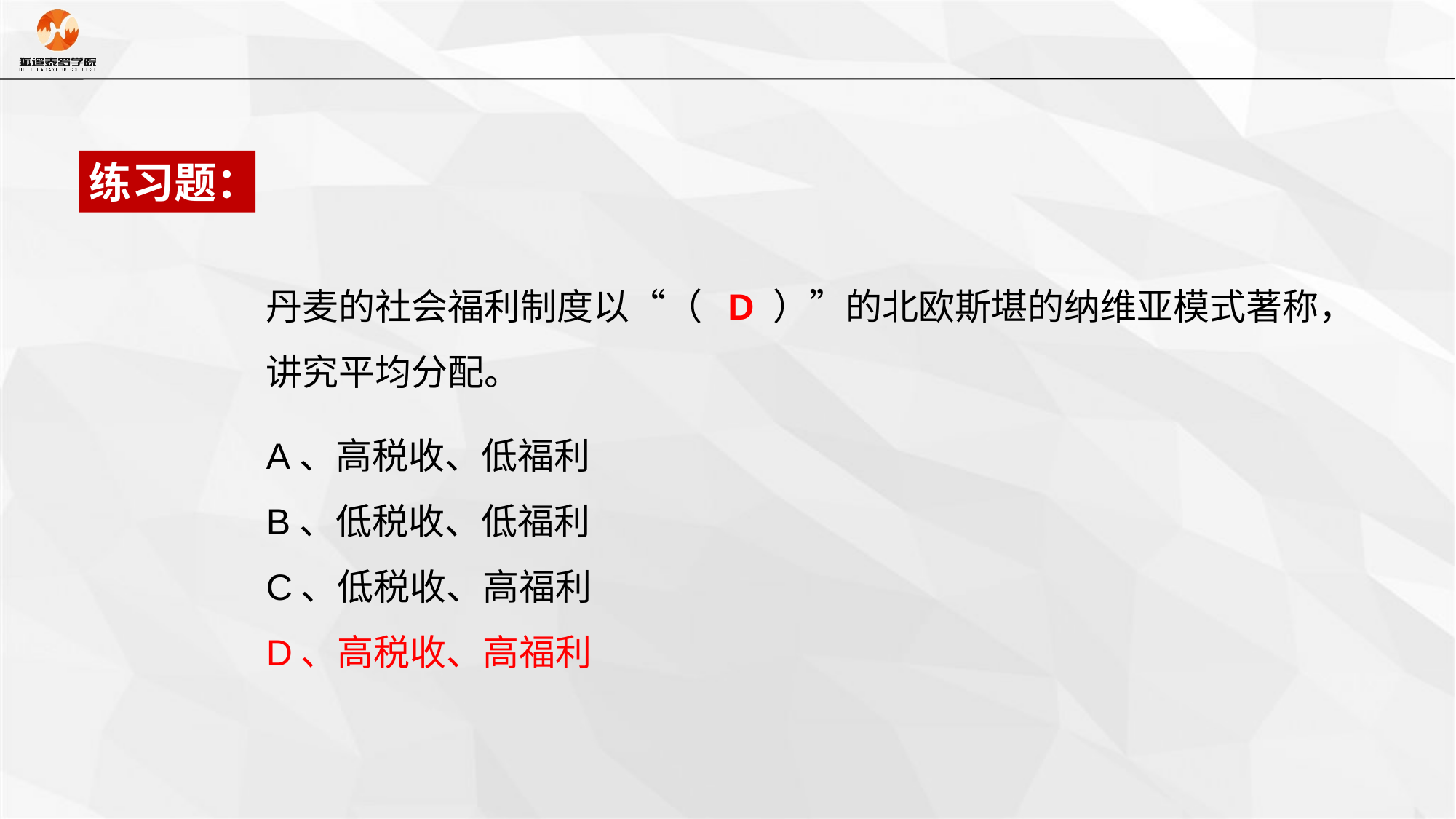

练习题：
丹麦的社会福利制度以“（  D ）”的北欧斯堪的纳维亚模式著称，讲究平均分配。
A、高税收、低福利
B、低税收、低福利
C、低税收、高福利
D、高税收、高福利